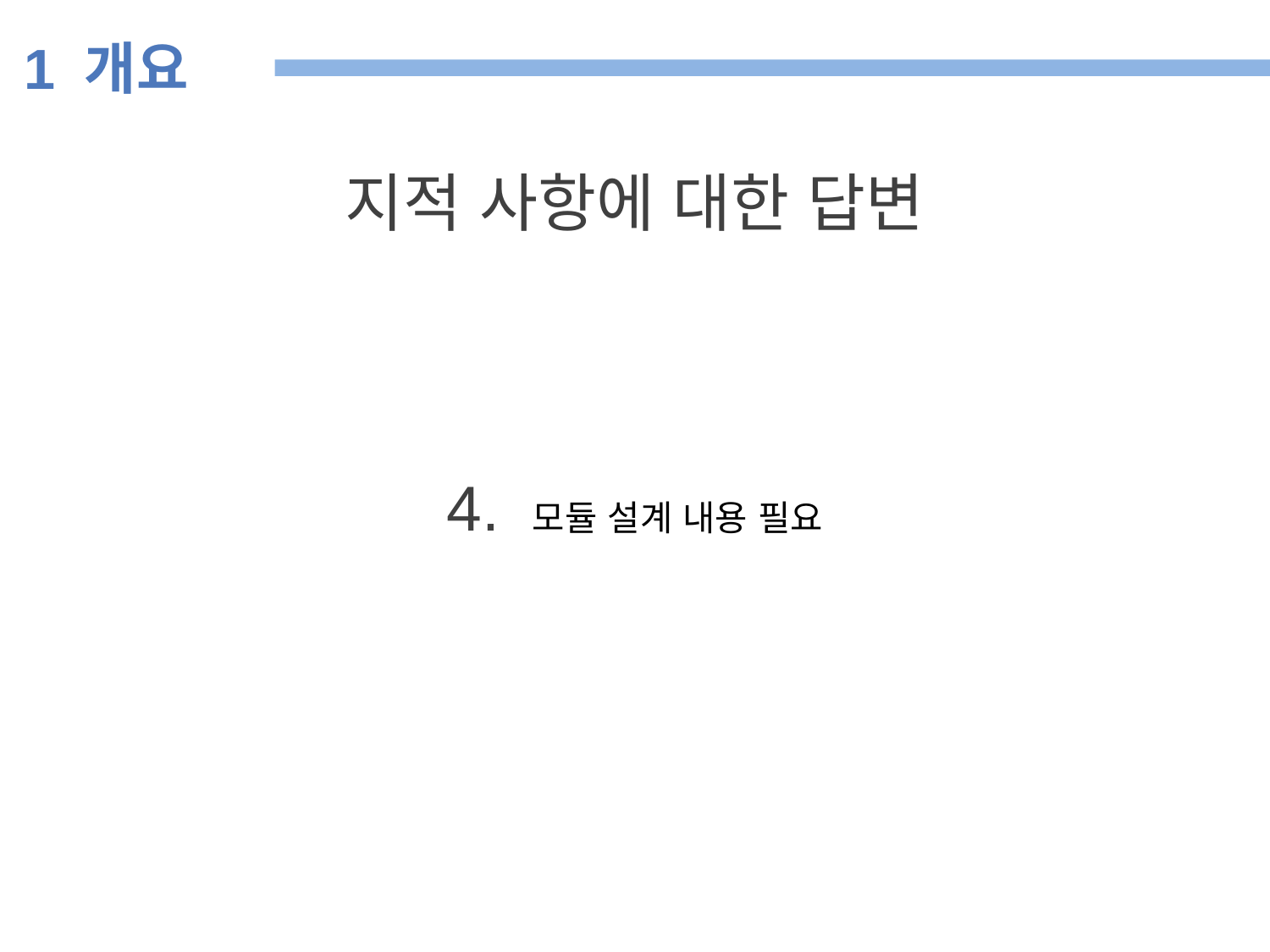

1 개요

지적 사항에 대한 답변

4. 모듈 설계 내용 필요